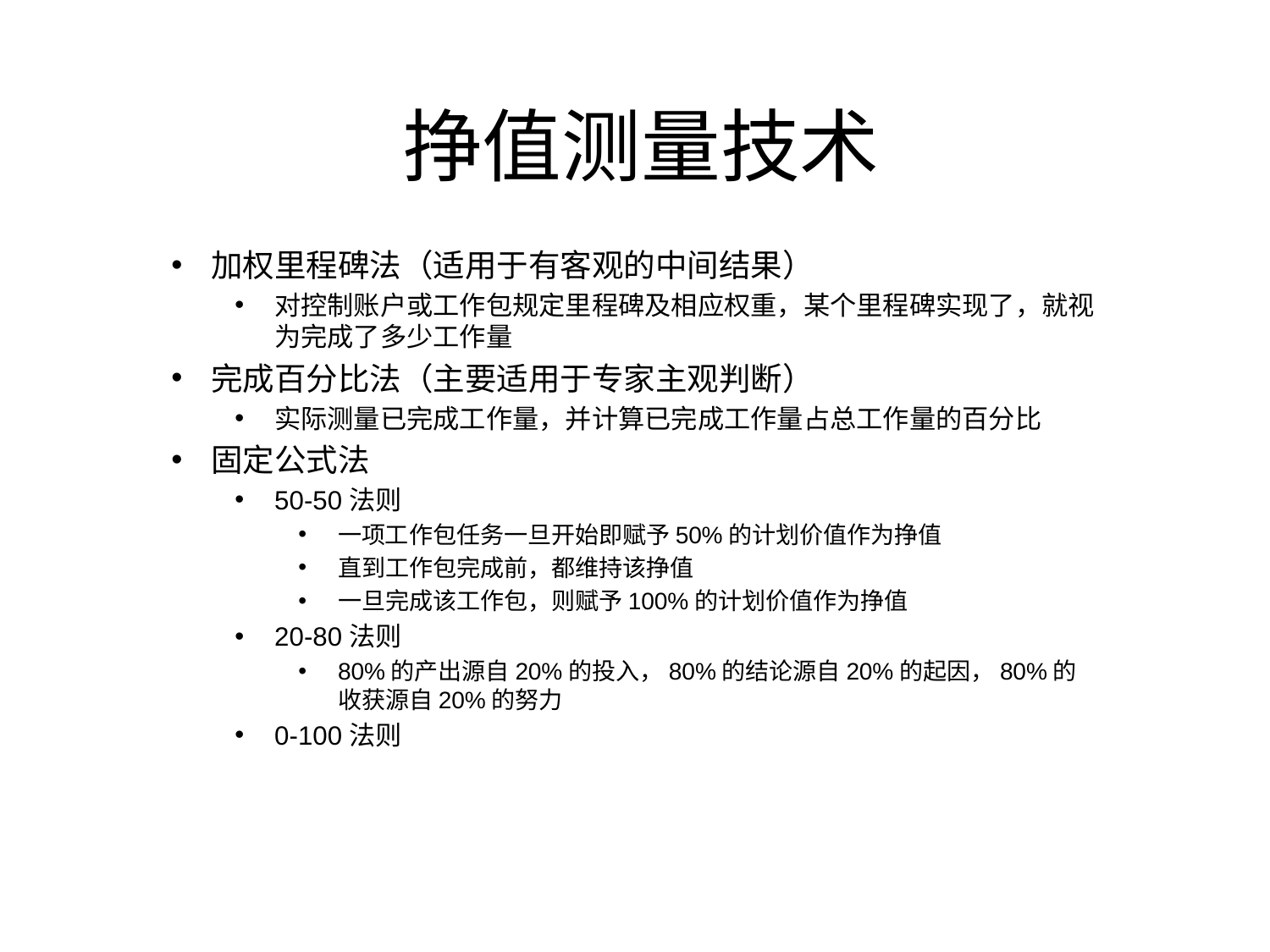

# 挣值测量技术
加权里程碑法（适用于有客观的中间结果）
对控制账户或工作包规定里程碑及相应权重，某个里程碑实现了，就视为完成了多少工作量
完成百分比法（主要适用于专家主观判断）
实际测量已完成工作量，并计算已完成工作量占总工作量的百分比
固定公式法
50-50法则
一项工作包任务一旦开始即赋予50%的计划价值作为挣值
直到工作包完成前，都维持该挣值
一旦完成该工作包，则赋予100%的计划价值作为挣值
20-80法则
80%的产出源自20%的投入，80%的结论源自20%的起因，80%的收获源自20%的努力
0-100法则